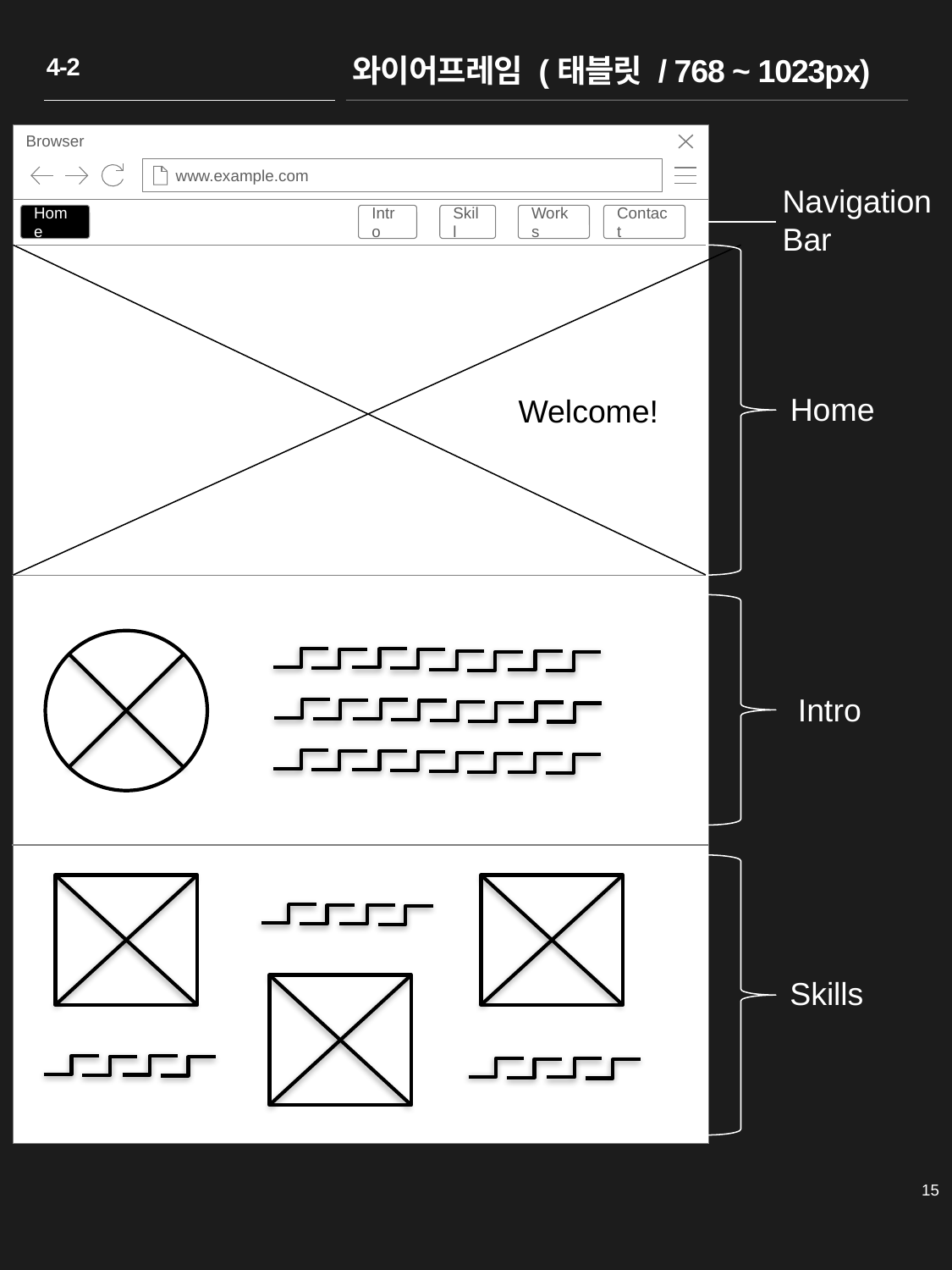

4-2
와이어프레임 (태블릿 / 768 ~ 1023px)
Browser

www.example.com

Home
Intro
Skill
Works
Contact
Navigation
Bar

Welcome!
Home

Intro

Skills

15